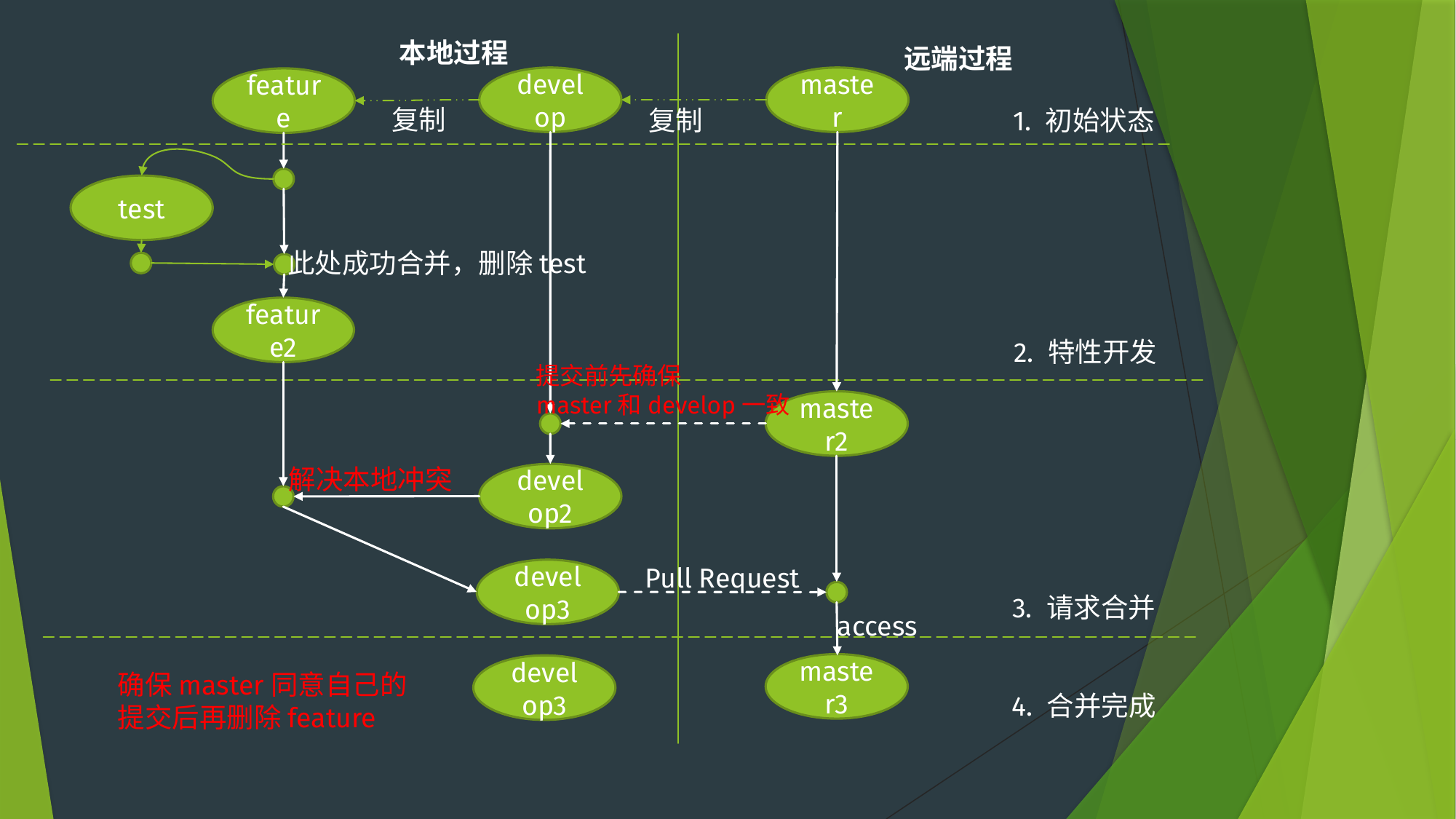

本地过程
远端过程
develop
master
feature
复制
复制
1. 初始状态

test
此处成功合并，删除test

feature2
2. 特性开发
提交前先确保
master和develop一致
master2

解决本地冲突
develop2

Pull Request
develop3

3. 请求合并
access
master3
develop3
确保master同意自己的
提交后再删除feature
4. 合并完成